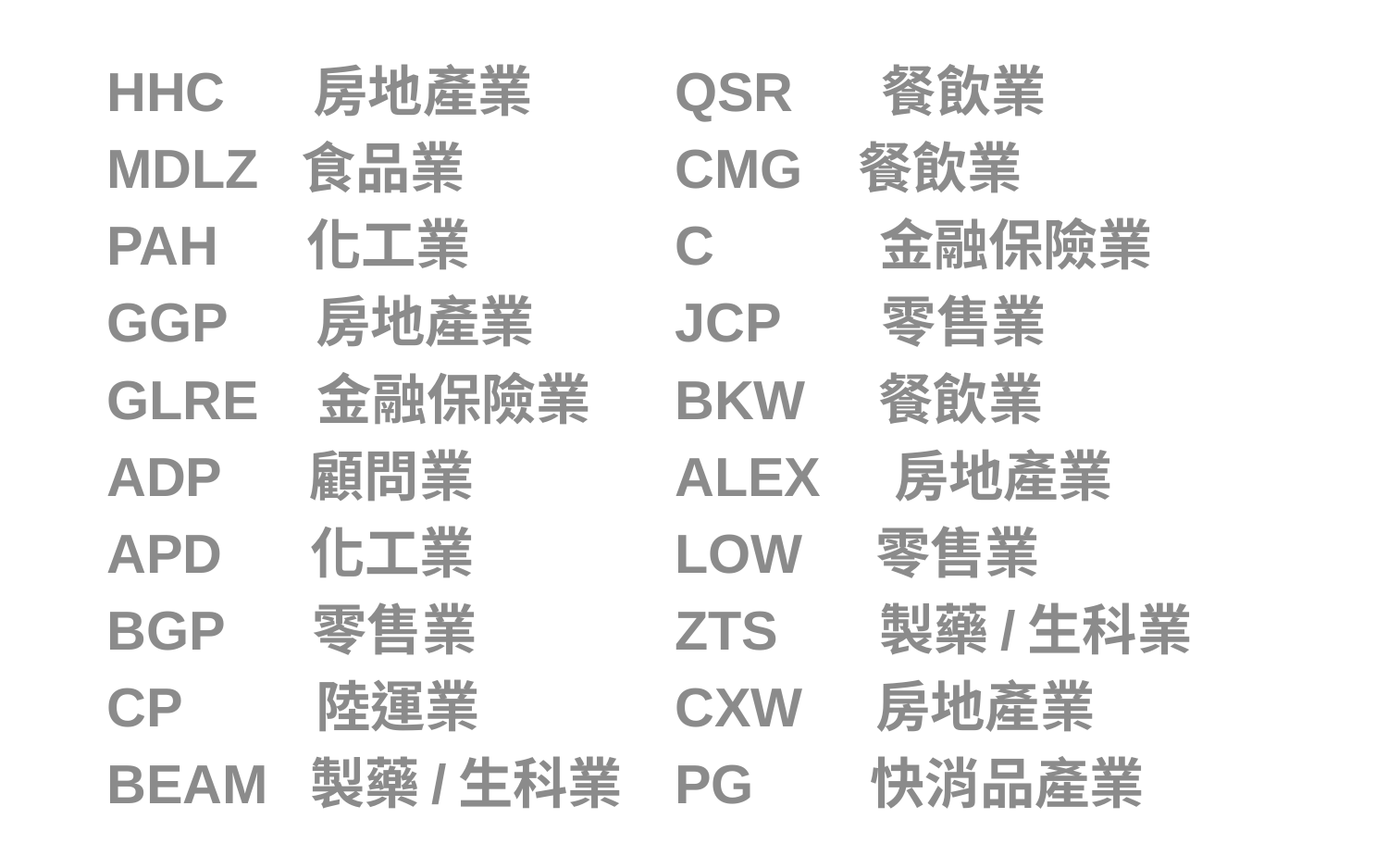

HHC     房地產業
MDLZ  食品業
PAH     化工業
GGP     房地產業
GLRE    金融保險業
ADP     顧問業
APD     化工業
BGP     零售業
CP        陸運業
BEAM  製藥/生科業
QSR     餐飲業
CMG    餐飲業
C          金融保險業
JCP       零售業
BKW    餐飲業
ALEX    房地產業
LOW    零售業
ZTS       製藥/生科業
CXW    房地產業
PG        快消品產業